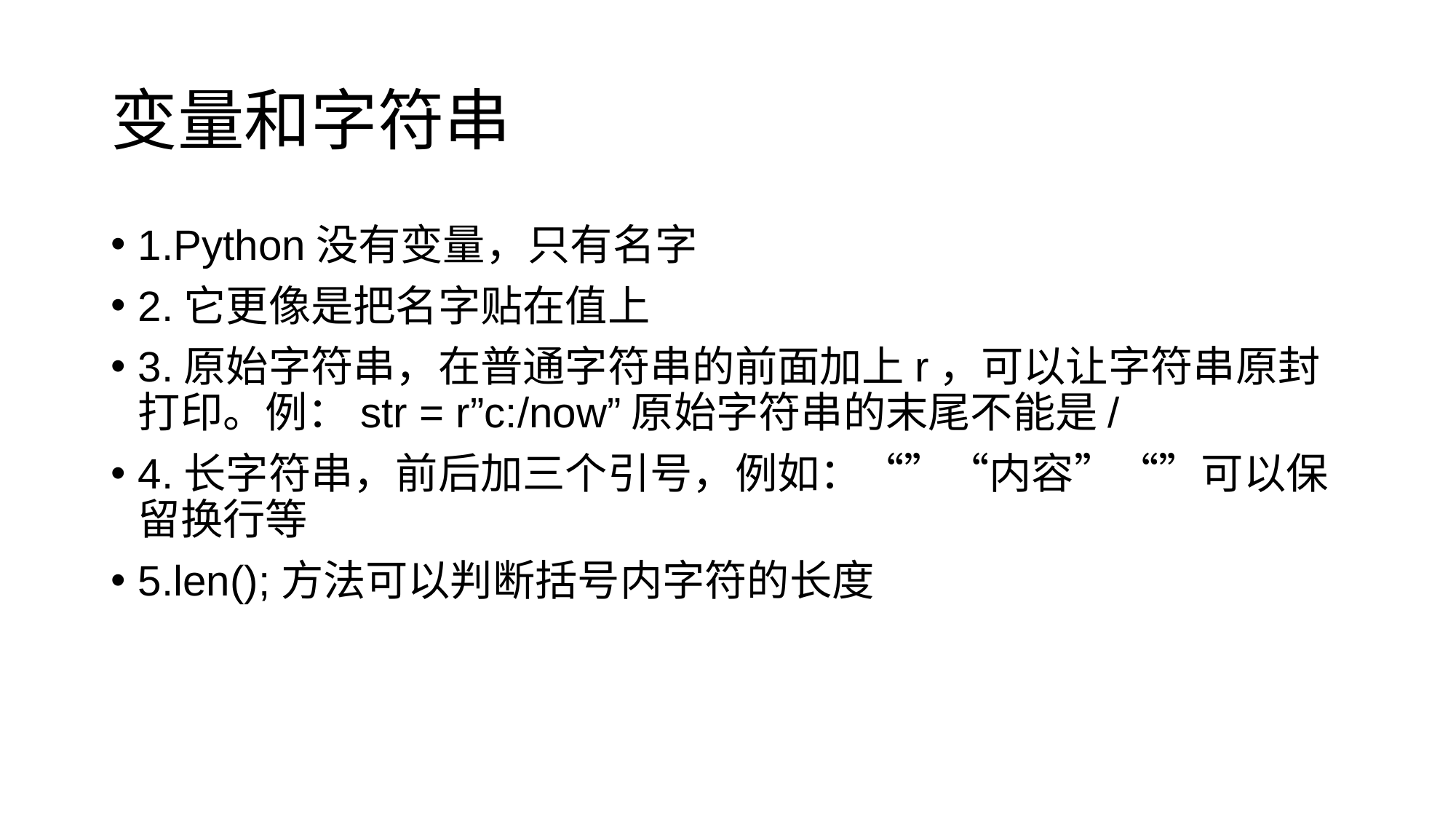

# 变量和字符串
1.Python没有变量，只有名字
2.它更像是把名字贴在值上
3.原始字符串，在普通字符串的前面加上r，可以让字符串原封打印。例：str = r”c:/now”原始字符串的末尾不能是/
4.长字符串，前后加三个引号，例如：“”“内容”“”可以保留换行等
5.len();方法可以判断括号内字符的长度